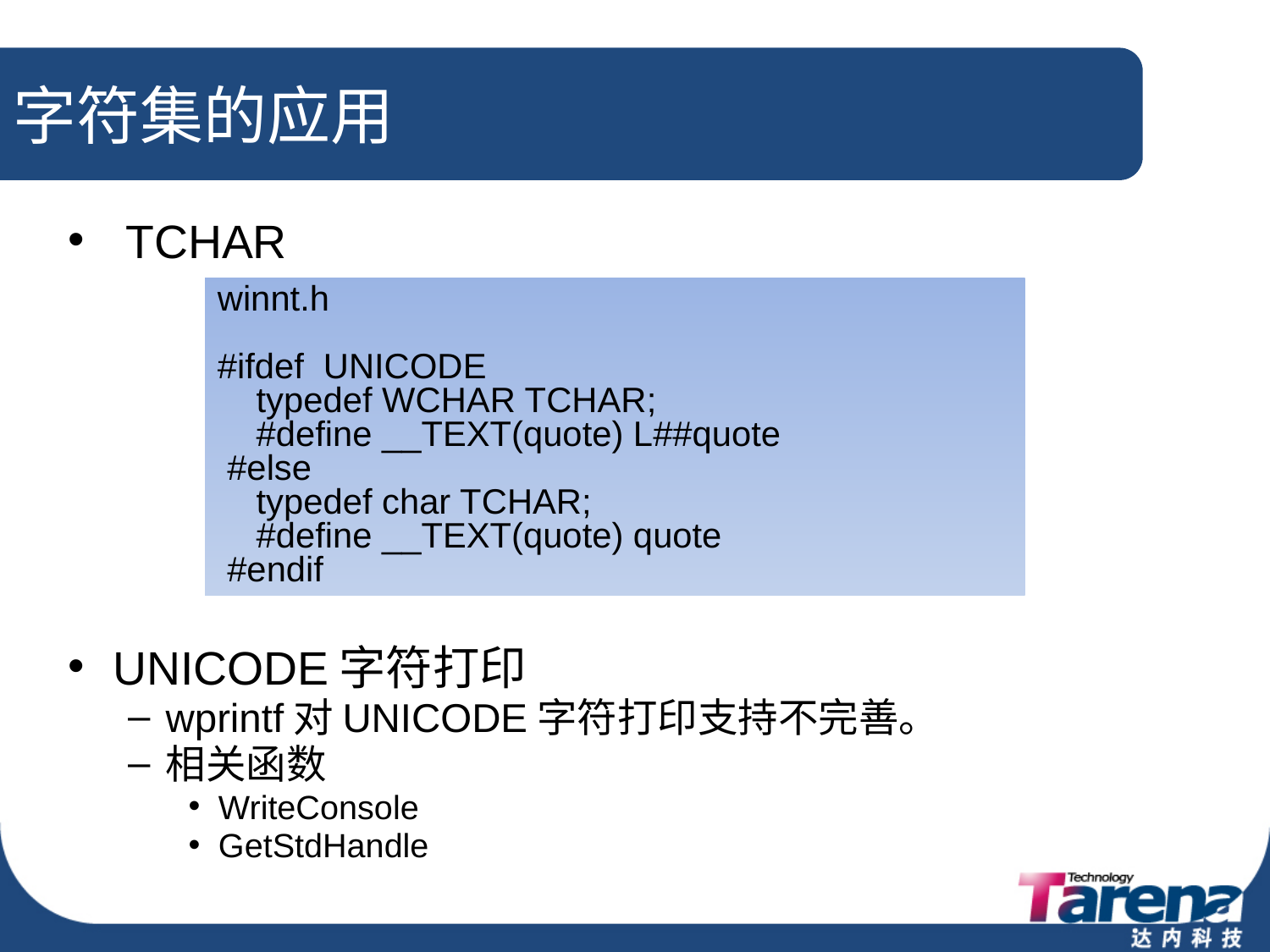

# 字符集的应用
 TCHAR

UNICODE字符打印
wprintf对UNICODE字符打印支持不完善。
相关函数
WriteConsole
GetStdHandle
winnt.h

#ifdef  UNICODE
    typedef WCHAR TCHAR;
    #define __TEXT(quote) L##quote
 #else
    typedef char TCHAR;
    #define __TEXT(quote) quote
 #endif